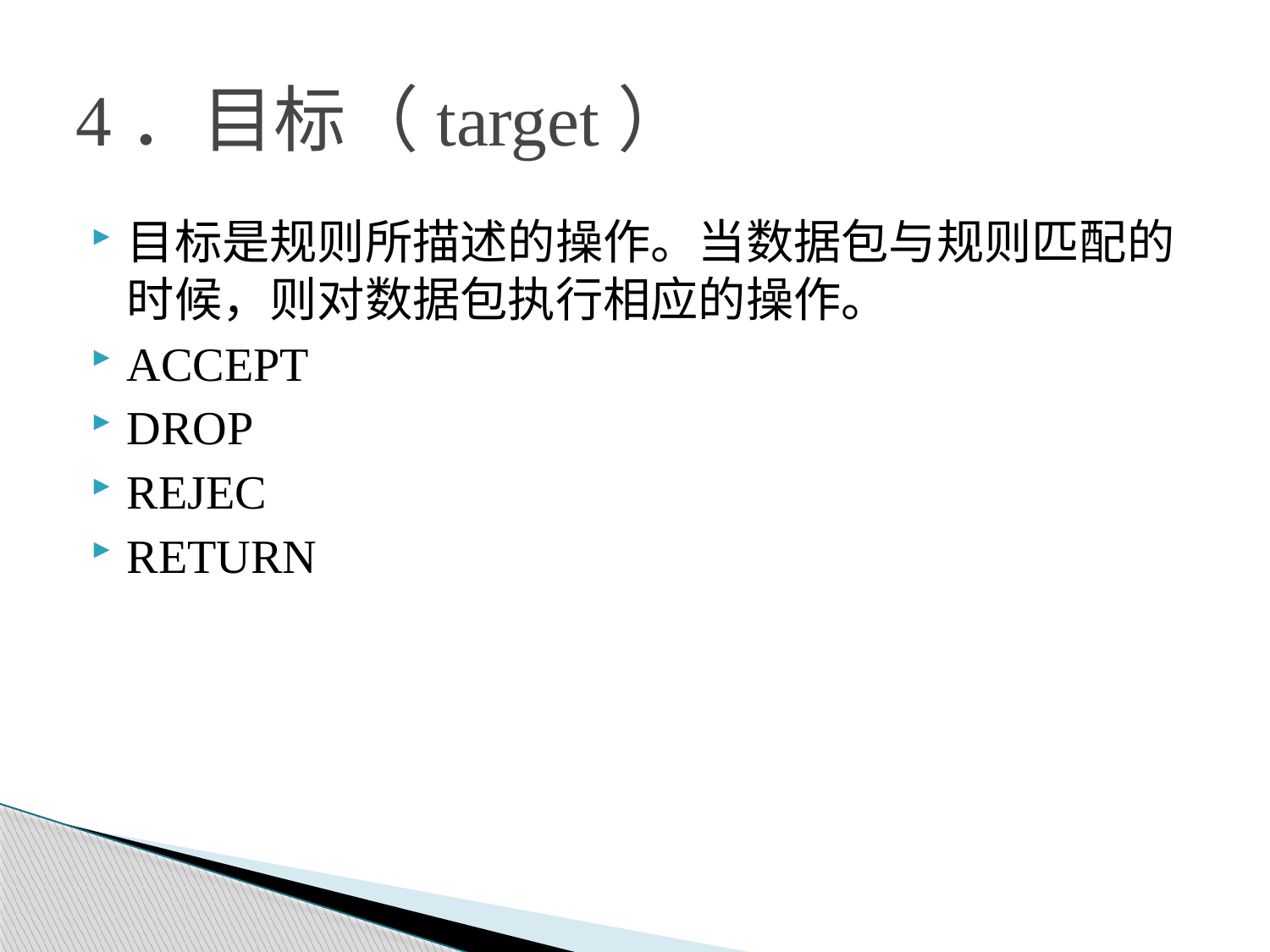

# 4．目标（target）
目标是规则所描述的操作。当数据包与规则匹配的时候，则对数据包执行相应的操作。
ACCEPT
DROP
REJEC
RETURN